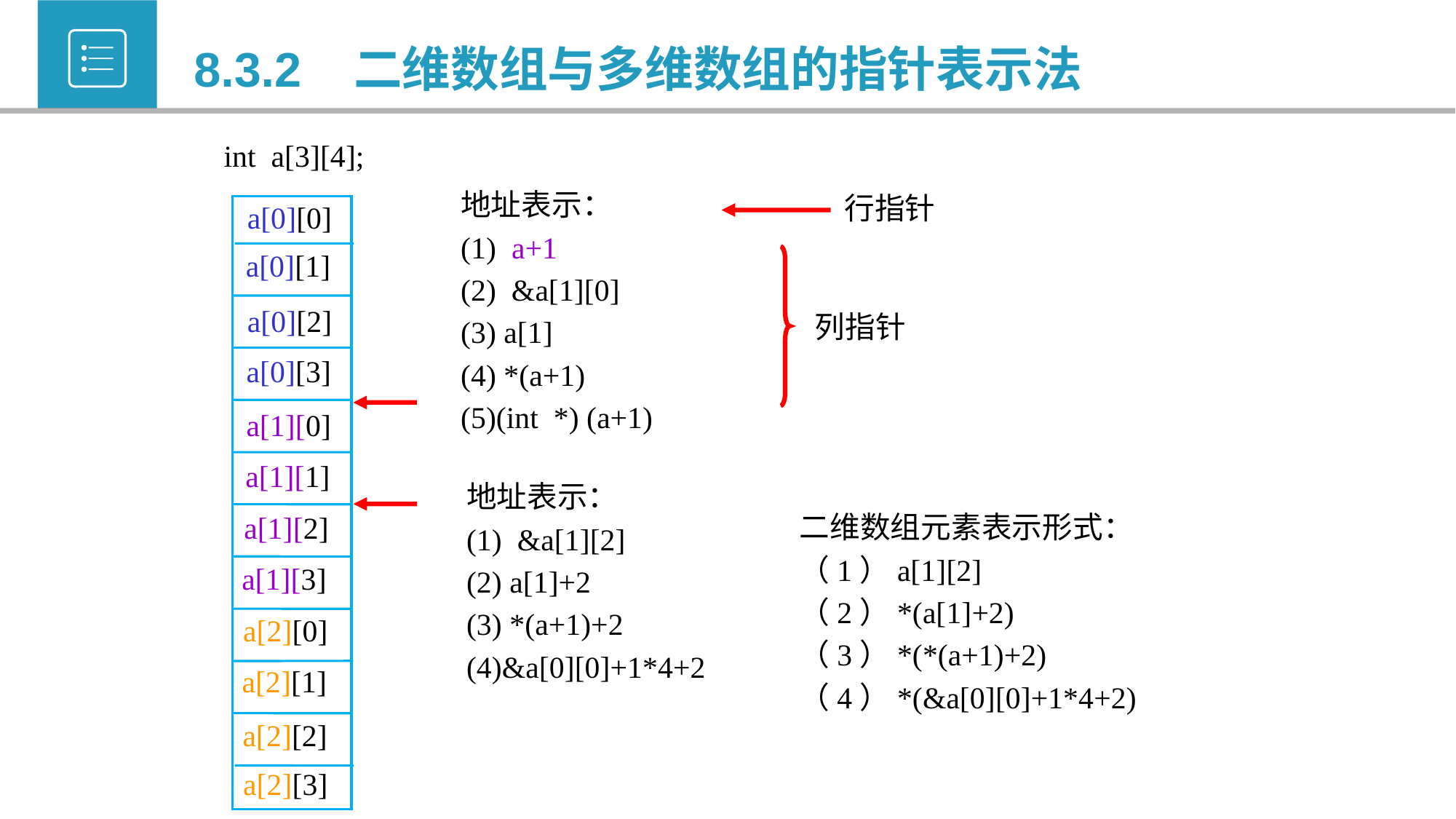

8.3.2   二维数组与多维数组的指针表示法
int  a[3][4];
地址表示：
(1)  a+1
(2)  &a[1][0]
(3) a[1]
(4) *(a+1)
(5)(int  *) (a+1)
行指针

a[0][0]

a[0][1]

a[0][2]
a[0][3]

a[1][0]

a[1][1]

a[1][2]

a[1][3]

a[2][0]

a[2][1]

a[2][2]

a[2][3]

列指针
地址表示：
(1)  &a[1][2]
(2) a[1]+2
(3) *(a+1)+2
(4)&a[0][0]+1*4+2
二维数组元素表示形式：
（1）a[1][2]
（2）*(a[1]+2)
（3）*(*(a+1)+2)
（4）*(&a[0][0]+1*4+2)